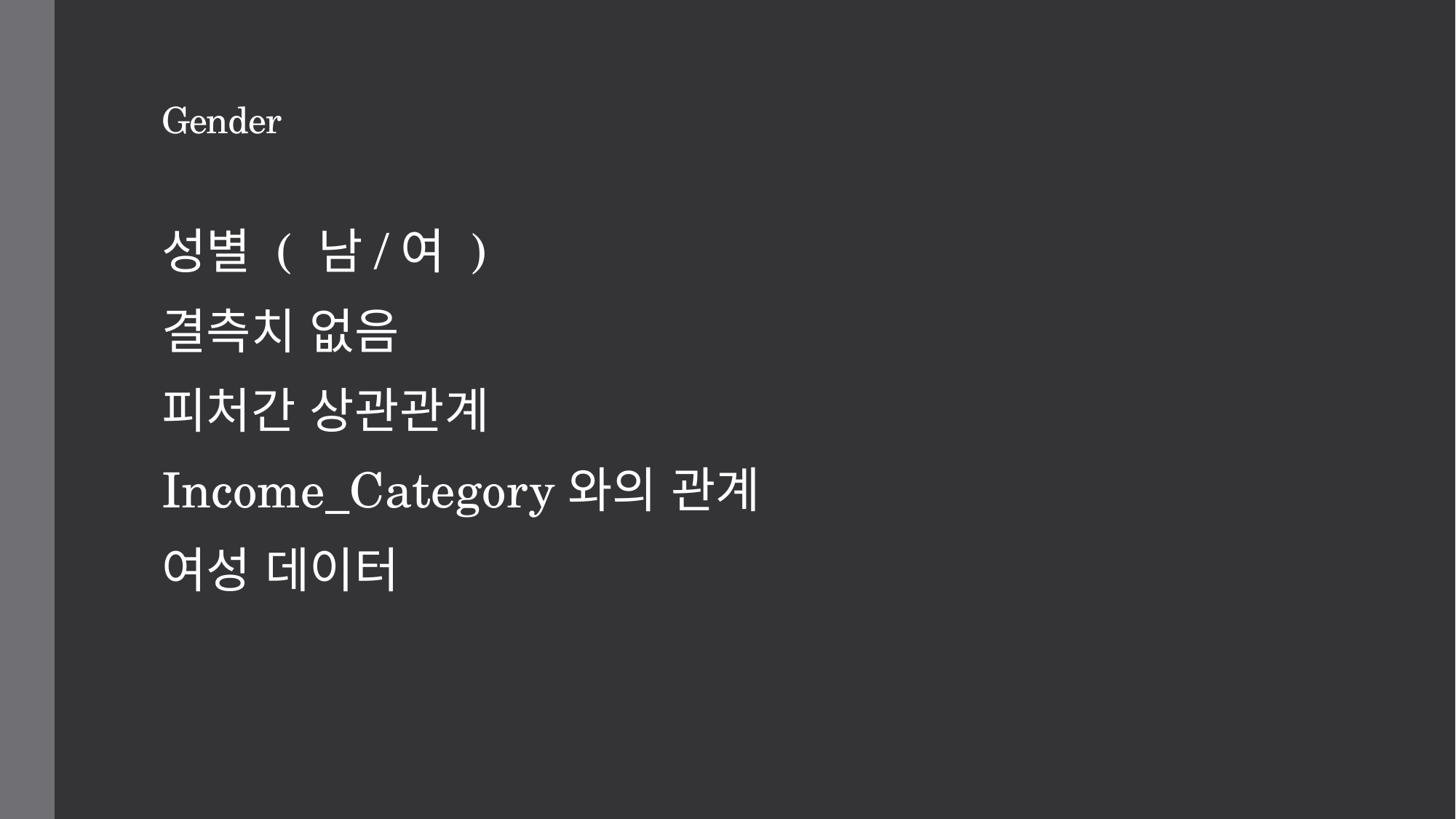

# Gender
성별 ( 남/여 )
결측치 없음
피처간 상관관계
Income_Category와의 관계
여성 데이터